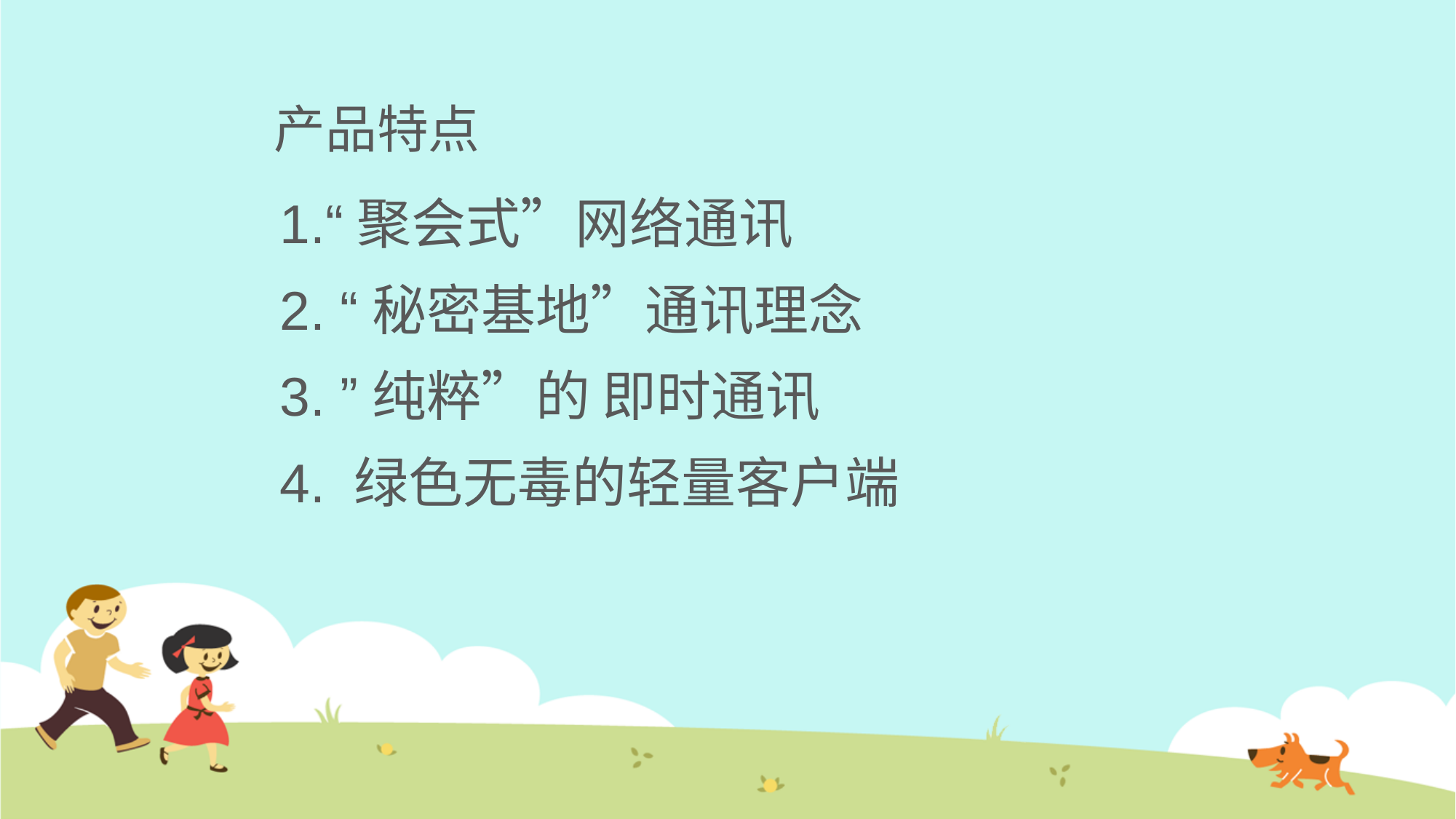

# 产品特点
1.“聚会式”网络通讯
2. “秘密基地”通讯理念
3. ”纯粹”的 即时通讯
4. 绿色无毒的轻量客户端